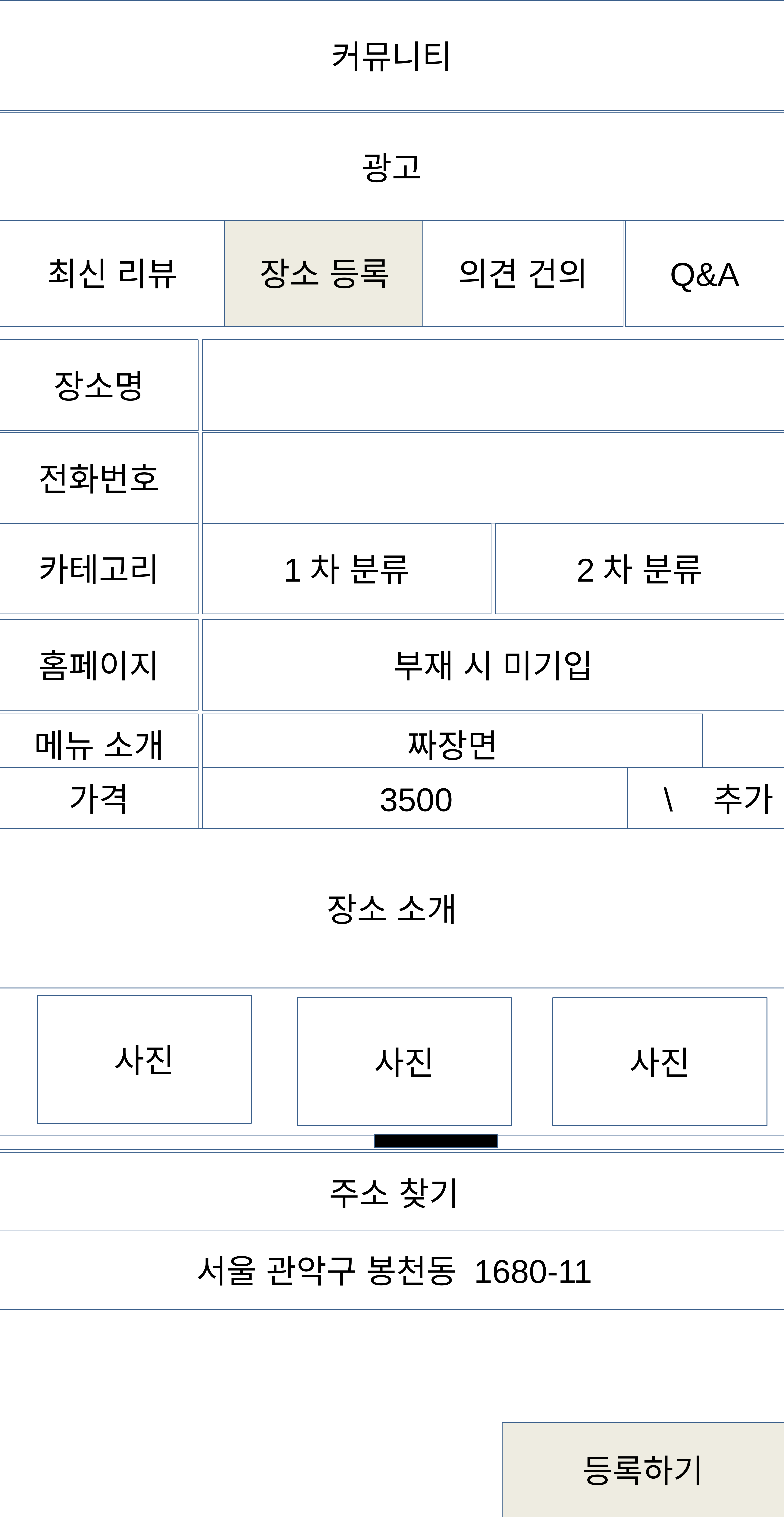

커뮤니티
광고
최신 리뷰
장소 등록
의견 건의
Q&A
장소명

전화번호

카테고리
1차 분류
2차 분류
홈페이지
부재 시 미기입
메뉴 소개
짜장면
가격
3500
\
추가
장소 소개
사진
사진
사진

주소 찾기
서울 관악구 봉천동 1680-11
등록하기